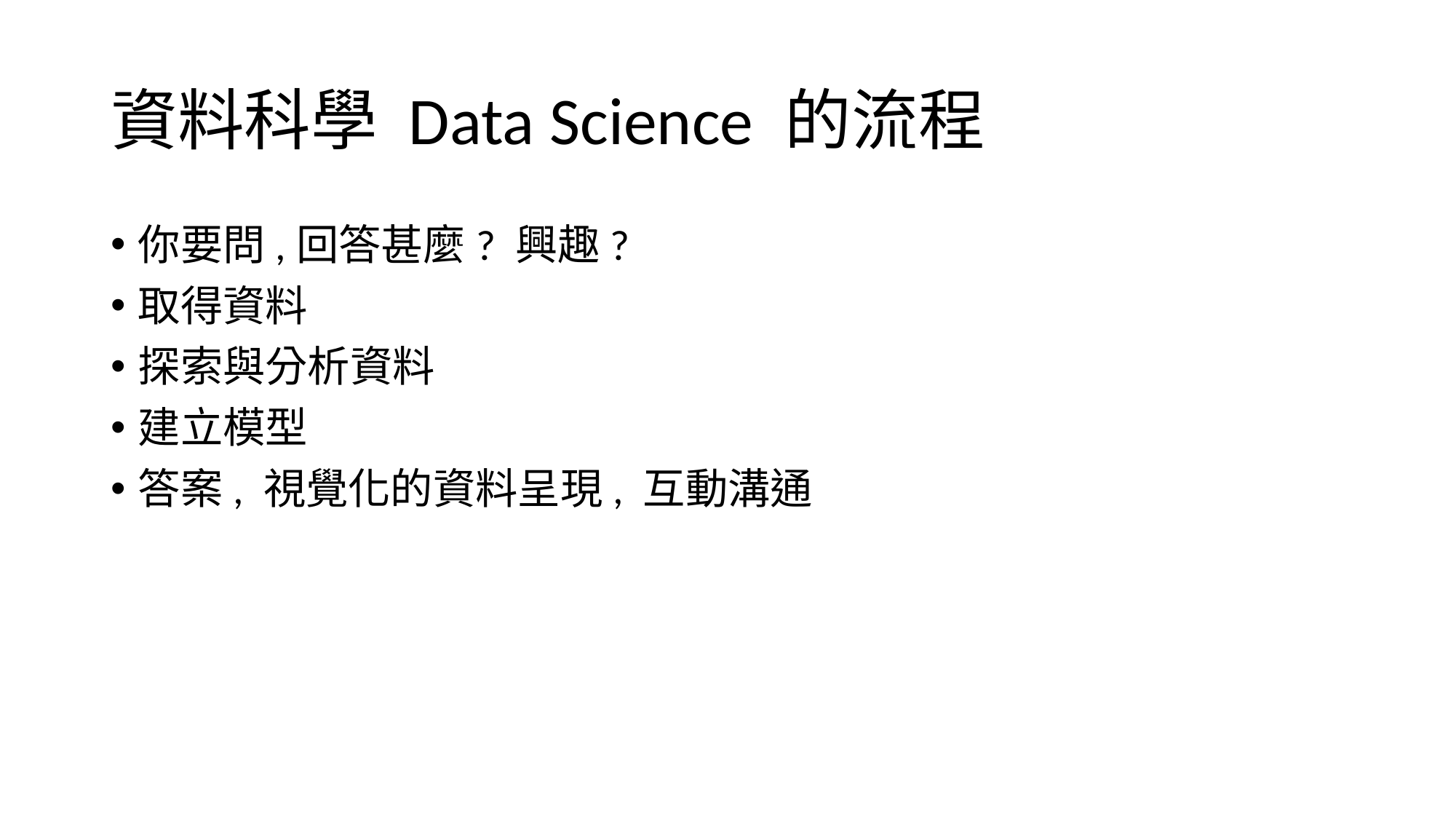

# 資料科學 Data Science 的流程
你要問,回答甚麼? 興趣?
取得資料
探索與分析資料
建立模型
答案, 視覺化的資料呈現, 互動溝通